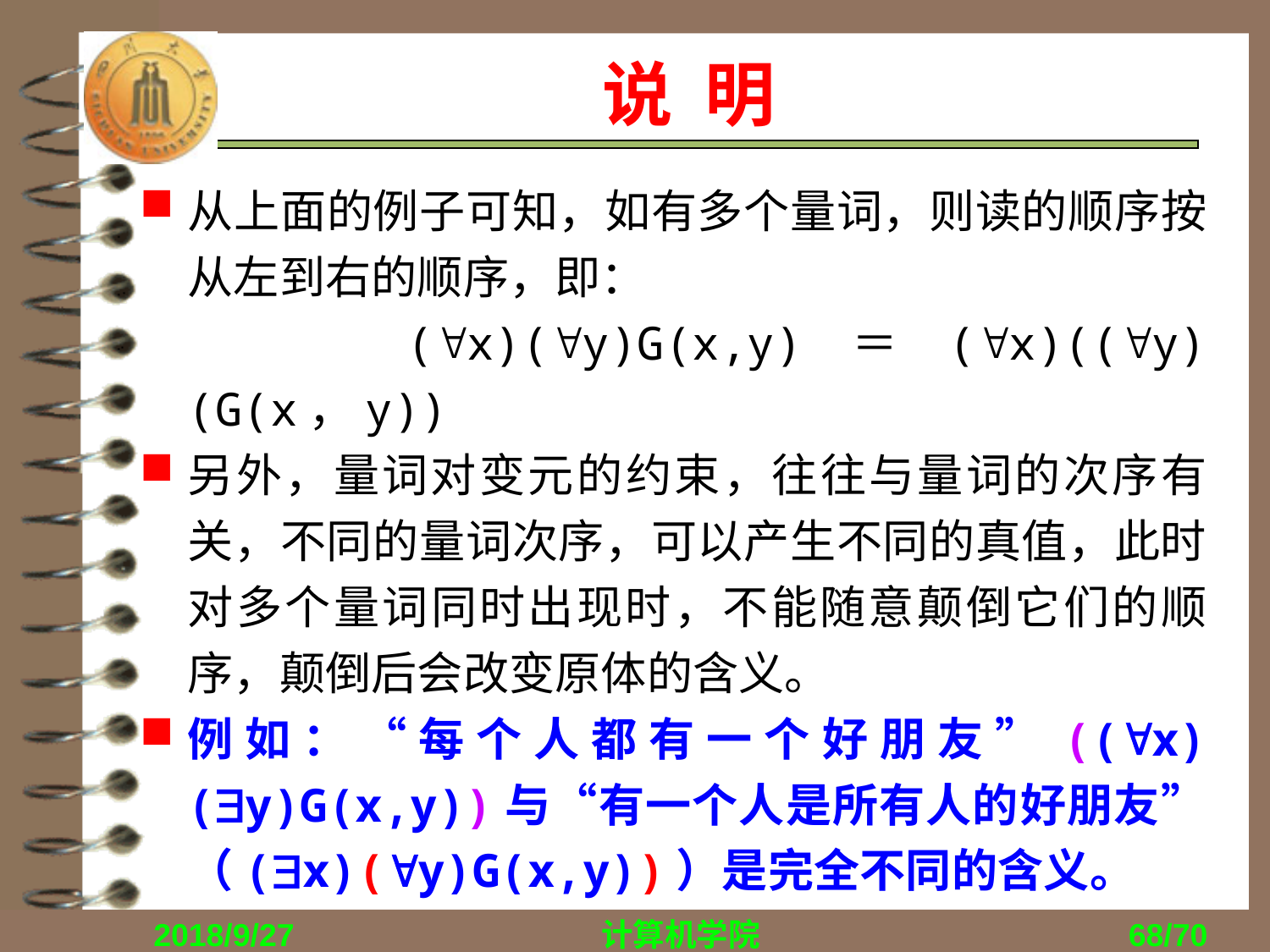

# 说  明
从上面的例子可知，如有多个量词，则读的顺序按从左到右的顺序，即：
    (∀x)(∀y)G(x,y)＝(∀x)((∀y)(G(x，y))
另外，量词对变元的约束，往往与量词的次序有关，不同的量词次序，可以产生不同的真值，此时对多个量词同时出现时，不能随意颠倒它们的顺序，颠倒后会改变原体的含义。
例如：“每个人都有一个好朋友”((∀x)(∃y)G(x,y))与“有一个人是所有人的好朋友” （(∃x)(∀y)G(x,y))）是完全不同的含义。
2018/9/27
计算机学院
68/70